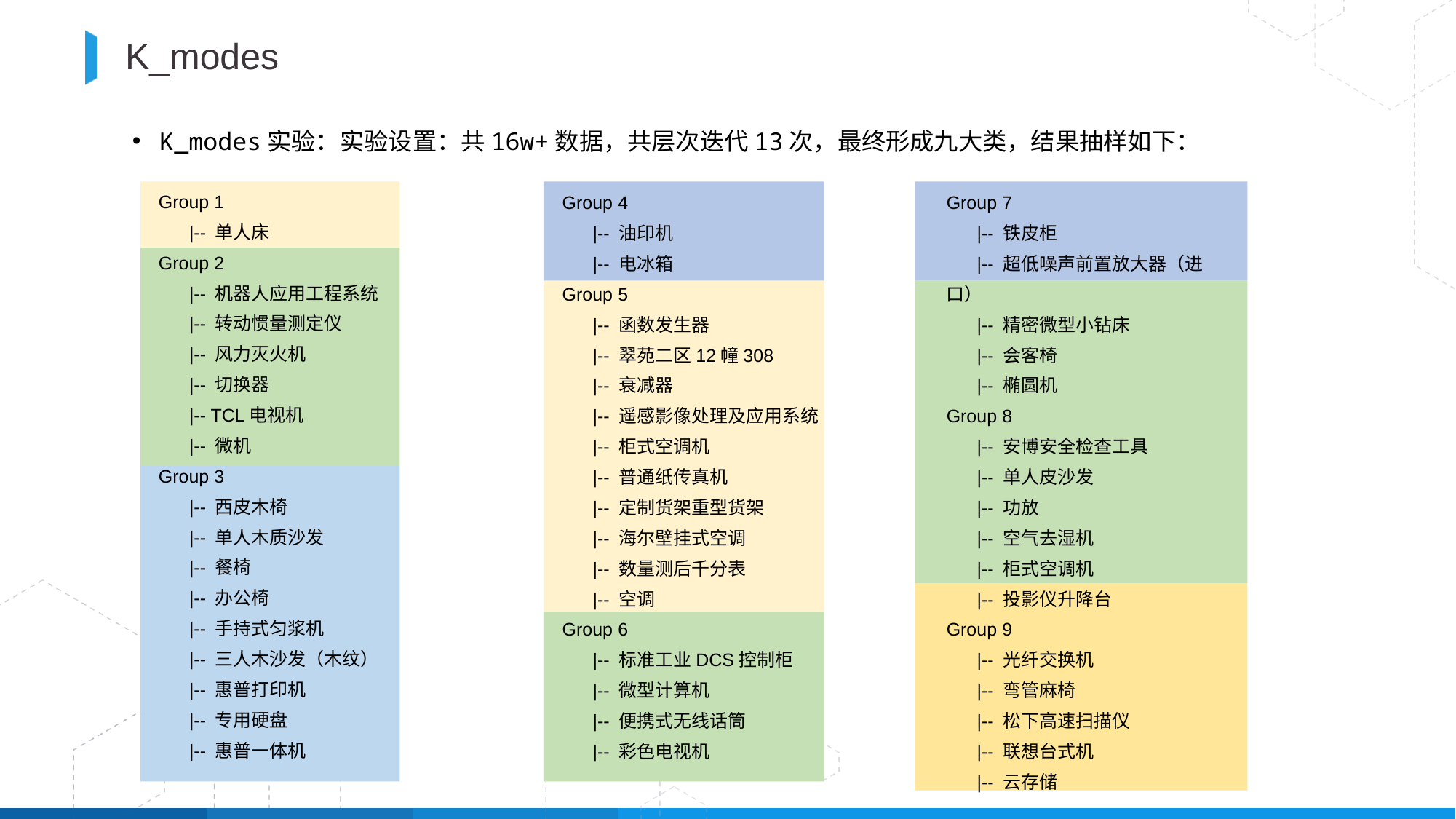

# K_modes
K_modes实验：实验设置：共16w+数据，共层次迭代13次，最终形成九大类，结果抽样如下：

Group 1
      |-- 单人床
Group 2
      |-- 机器人应用工程系统
      |-- 转动惯量测定仪
      |-- 风力灭火机
      |-- 切换器
      |-- TCL电视机
      |-- 微机
Group 3
      |-- 西皮木椅
      |-- 单人木质沙发
      |-- 餐椅
      |-- 办公椅
      |-- 手持式匀浆机
      |-- 三人木沙发（木纹）
      |-- 惠普打印机
      |-- 专用硬盘
      |-- 惠普一体机

Group 4
      |-- 油印机
      |-- 电冰箱
Group 5
      |-- 函数发生器
      |-- 翠苑二区12幢308
      |-- 衰减器
      |-- 遥感影像处理及应用系统
      |-- 柜式空调机
      |-- 普通纸传真机
      |-- 定制货架重型货架
      |-- 海尔壁挂式空调
      |-- 数量测后千分表
      |-- 空调
Group 6
      |-- 标准工业DCS控制柜
      |-- 微型计算机
      |-- 便携式无线话筒
      |-- 彩色电视机
Group 7
      |-- 铁皮柜
      |-- 超低噪声前置放大器（进口）
      |-- 精密微型小钻床
      |-- 会客椅
      |-- 椭圆机
Group 8
      |-- 安博安全检查工具
      |-- 单人皮沙发
      |-- 功放
      |-- 空气去湿机
      |-- 柜式空调机
      |-- 投影仪升降台
Group 9
      |-- 光纤交换机
      |-- 弯管麻椅
      |-- 松下高速扫描仪
      |-- 联想台式机
      |-- 云存储